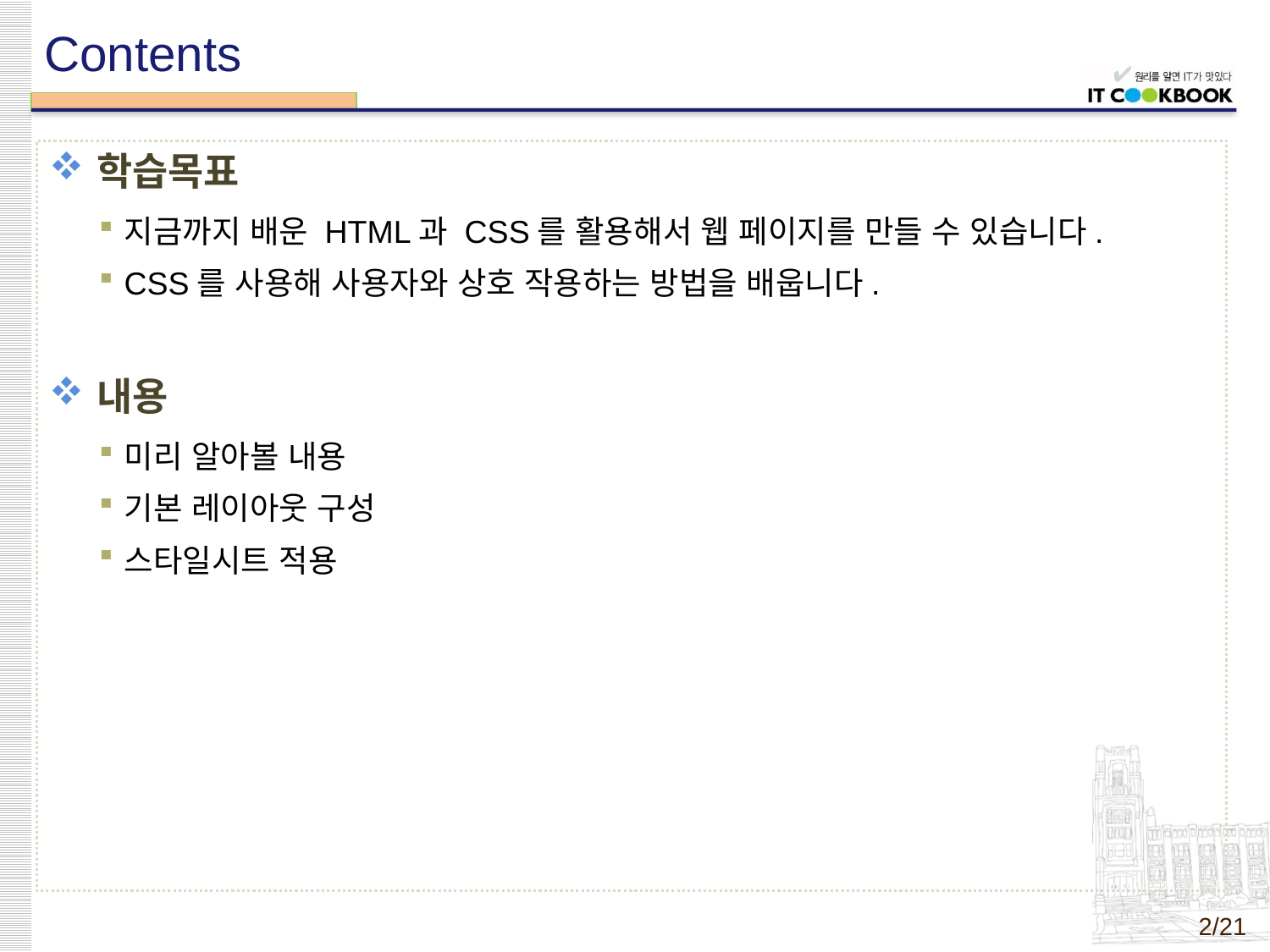

학습목표
지금까지 배운 HTML과 CSS를 활용해서 웹 페이지를 만들 수 있습니다.
CSS를 사용해 사용자와 상호 작용하는 방법을 배웁니다.

내용
미리 알아볼 내용
기본 레이아웃 구성
스타일시트 적용